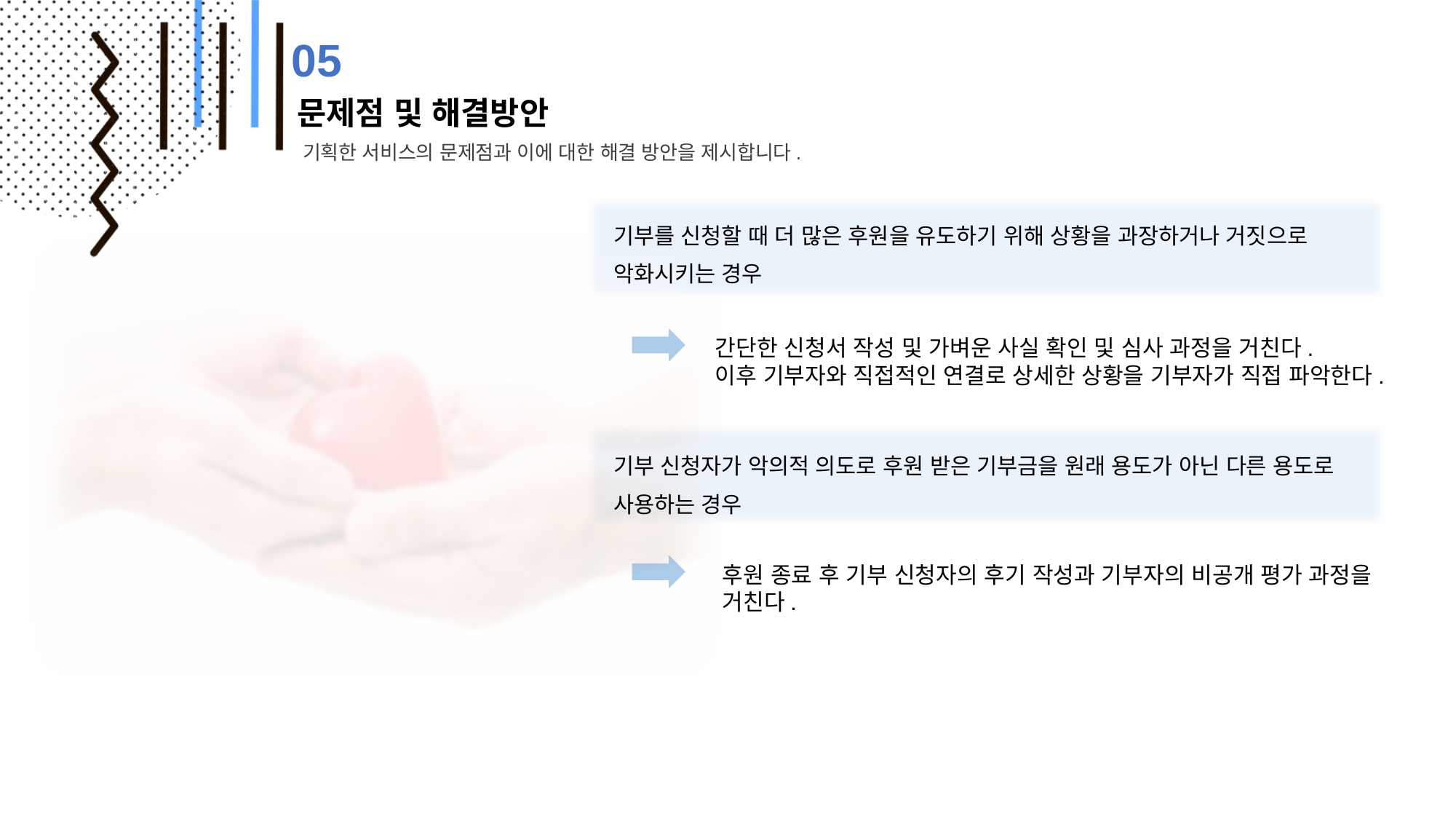

05
문제점 및 해결방안
기획한 서비스의 문제점과 이에 대한 해결 방안을 제시합니다.

기부를 신청할 때 더 많은 후원을 유도하기 위해 상황을 과장하거나 거짓으로 악화시키는 경우

기부 신청자가 악의적 의도로 후원 받은 기부금을 원래 용도가 아닌 다른 용도로 사용하는 경우

간단한 신청서 작성 및 가벼운 사실 확인 및 심사 과정을 거친다.
이후 기부자와 직접적인 연결로 상세한 상황을 기부자가 직접 파악한다.

후원 종료 후 기부 신청자의 후기 작성과 기부자의 비공개 평가 과정을
거친다.